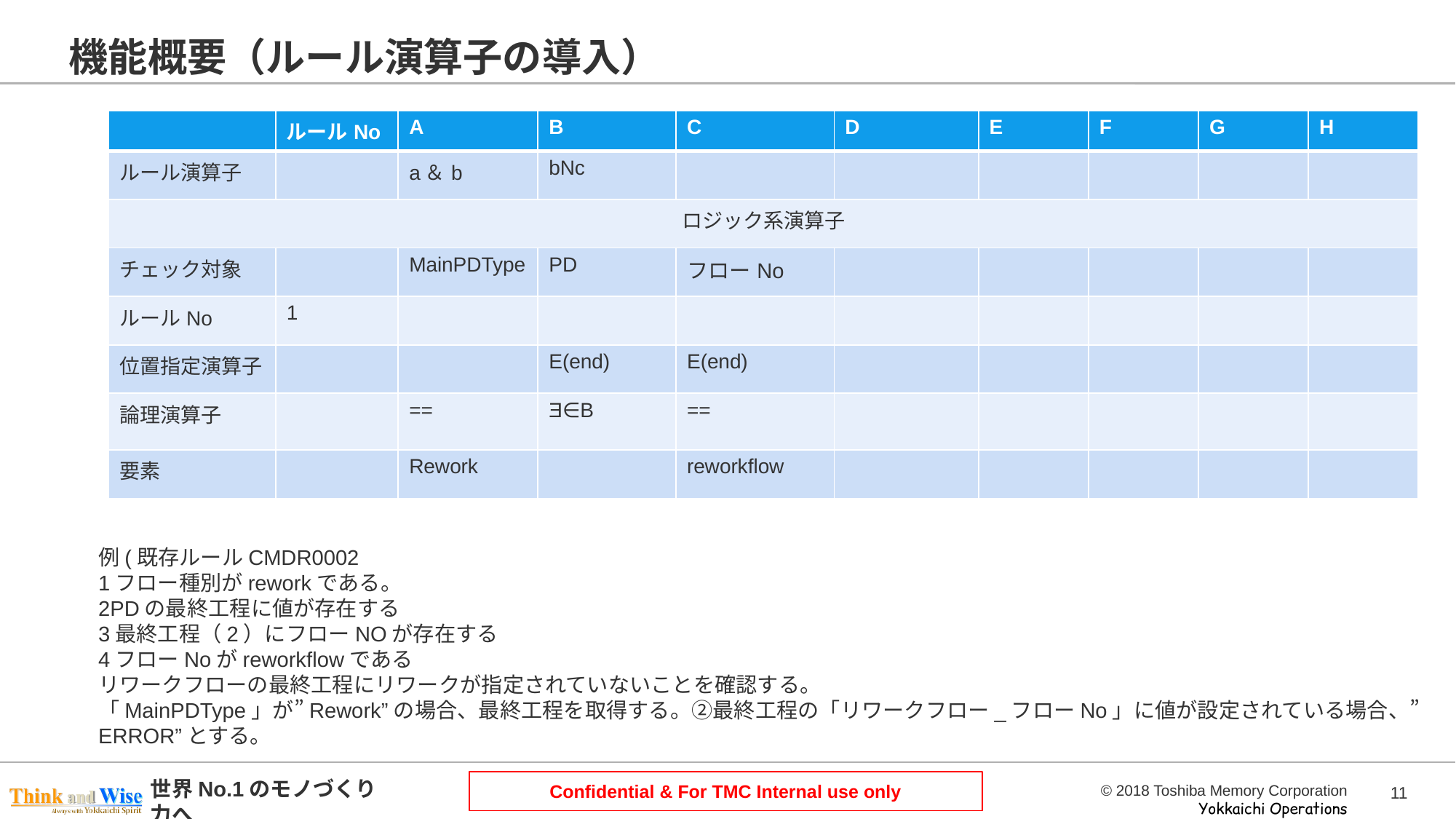

# 機能概要（ルール演算子の導入）
※調査用メモ
既存システムのプロパティ値
|  | ルールNo | A | B | C | D | E | F | G | H |
| --- | --- | --- | --- | --- | --- | --- | --- | --- | --- |
| ルール演算子 |  | a＆b | bNc |  |  |  |  |  |  |
| ロジック系演算子 |  |  |  |  |  |  |  |  |  |
| チェック対象 |  | MainPDType | PD | フローNo |  |  |  |  |  |
| ルールNo | 1 |  |  |  |  |  |  |  |  |
| 位置指定演算子 |  |  | E(end) | E(end) |  |  |  |  |  |
| 論理演算子 |  | == | Ǝ∈B | == |  |  |  |  |  |
| 要素 |  | Rework |  | reworkflow |  |  |  |  |  |
SC_MainPDPurpose
例(既存ルールCMDR0002
1フロー種別がreworkである。
2PDの最終工程に値が存在する
3最終工程（2）にフローNOが存在する
4フローNoがreworkflowである
リワークフローの最終工程にリワークが指定されていないことを確認する。
「MainPDType」が”Rework”の場合、最終工程を取得する。②最終工程の「リワークフロー_フローNo」に値が設定されている場合、”ERROR”とする。

11